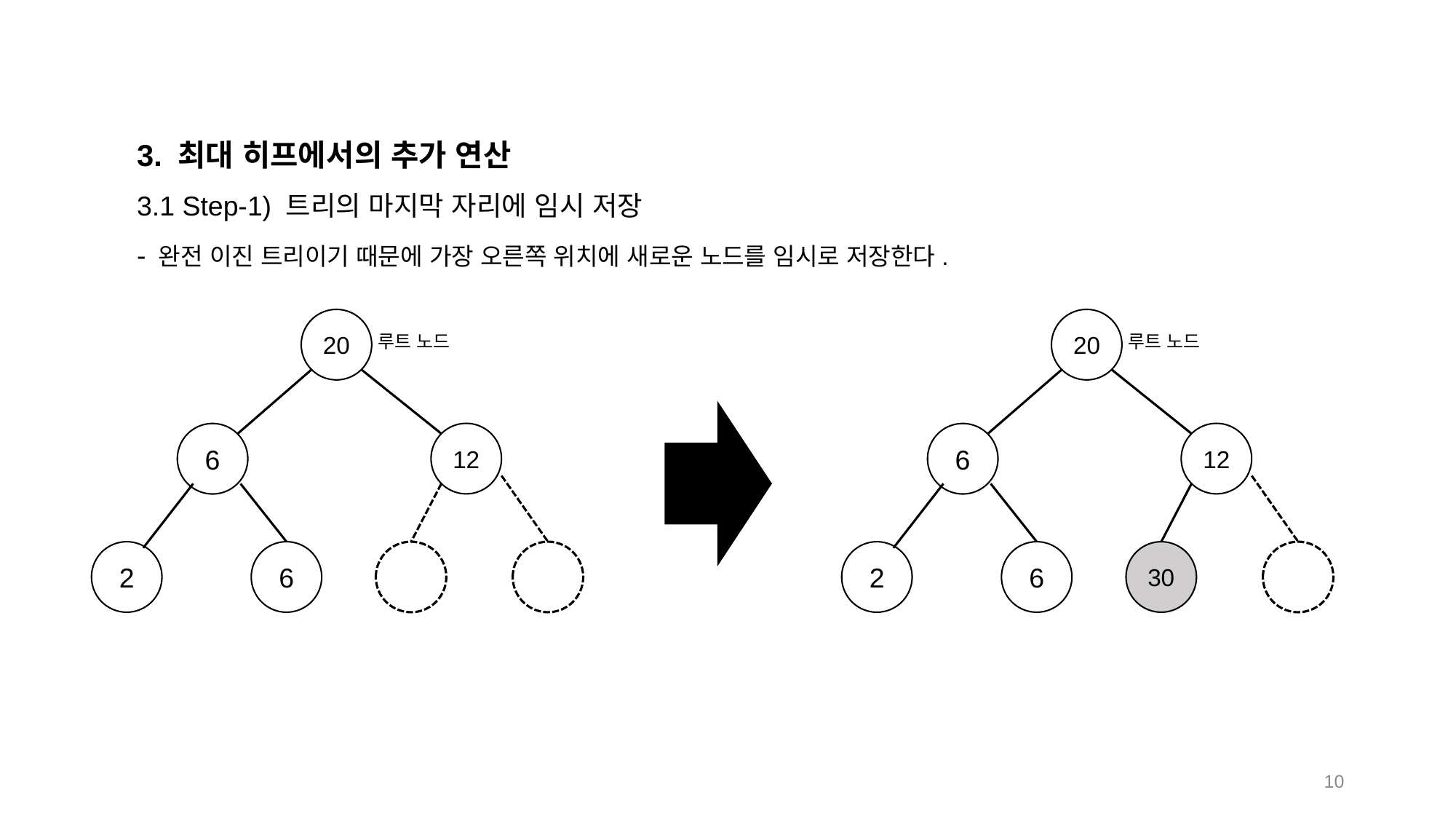

3. 최대 히프에서의 추가 연산
3.1 Step-1) 트리의 마지막 자리에 임시 저장
- 완전 이진 트리이기 때문에 가장 오른쪽 위치에 새로운 노드를 임시로 저장한다.
20
20
루트 노드
루트 노드

12
12
6
6
2
6

2
6
30

10